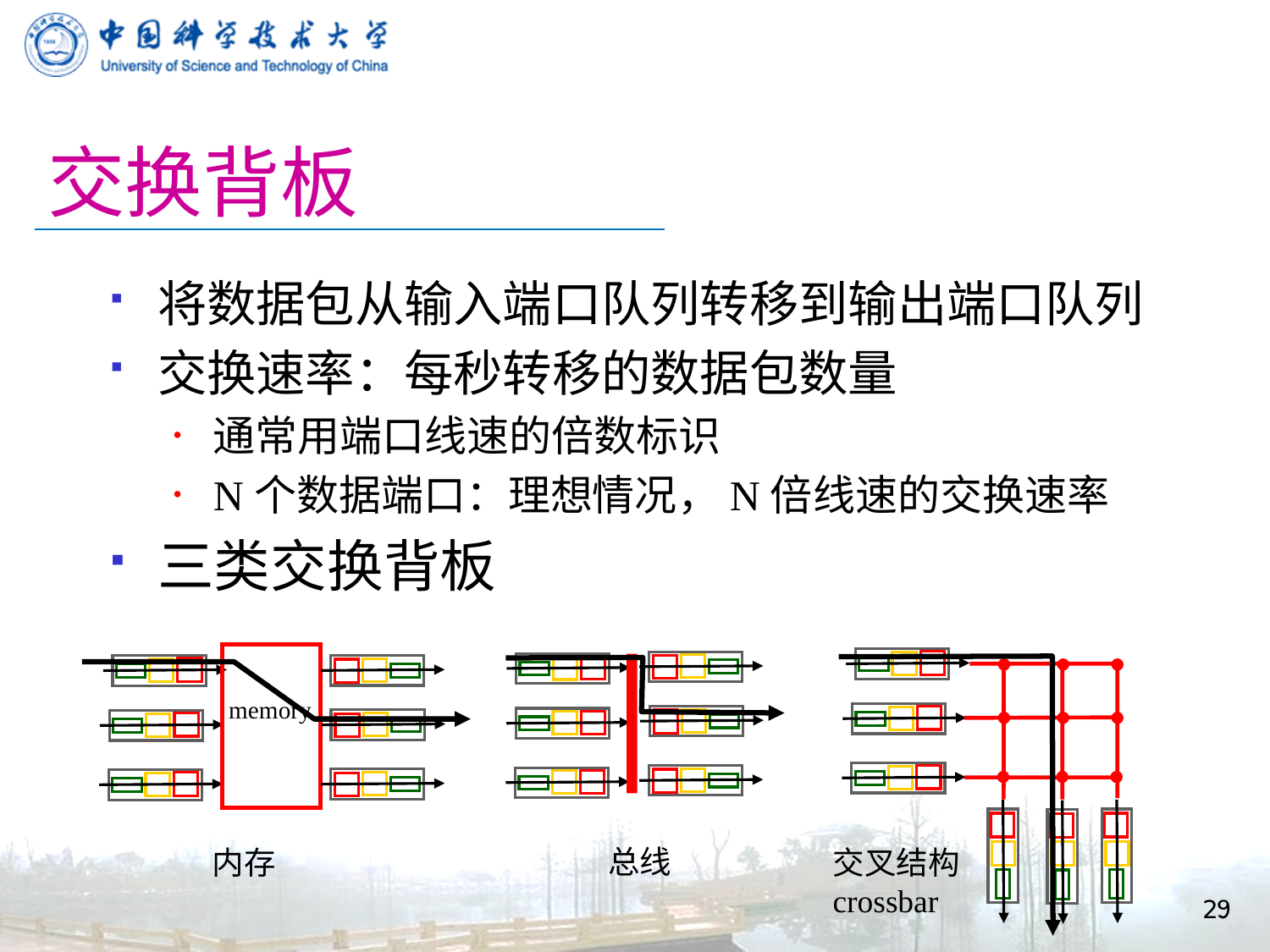

# 交换背板
将数据包从输入端口队列转移到输出端口队列
交换速率：每秒转移的数据包数量
通常用端口线速的倍数标识
N个数据端口：理想情况，N倍线速的交换速率
三类交换背板

memory

总线
内存
交叉结构
crossbar
29